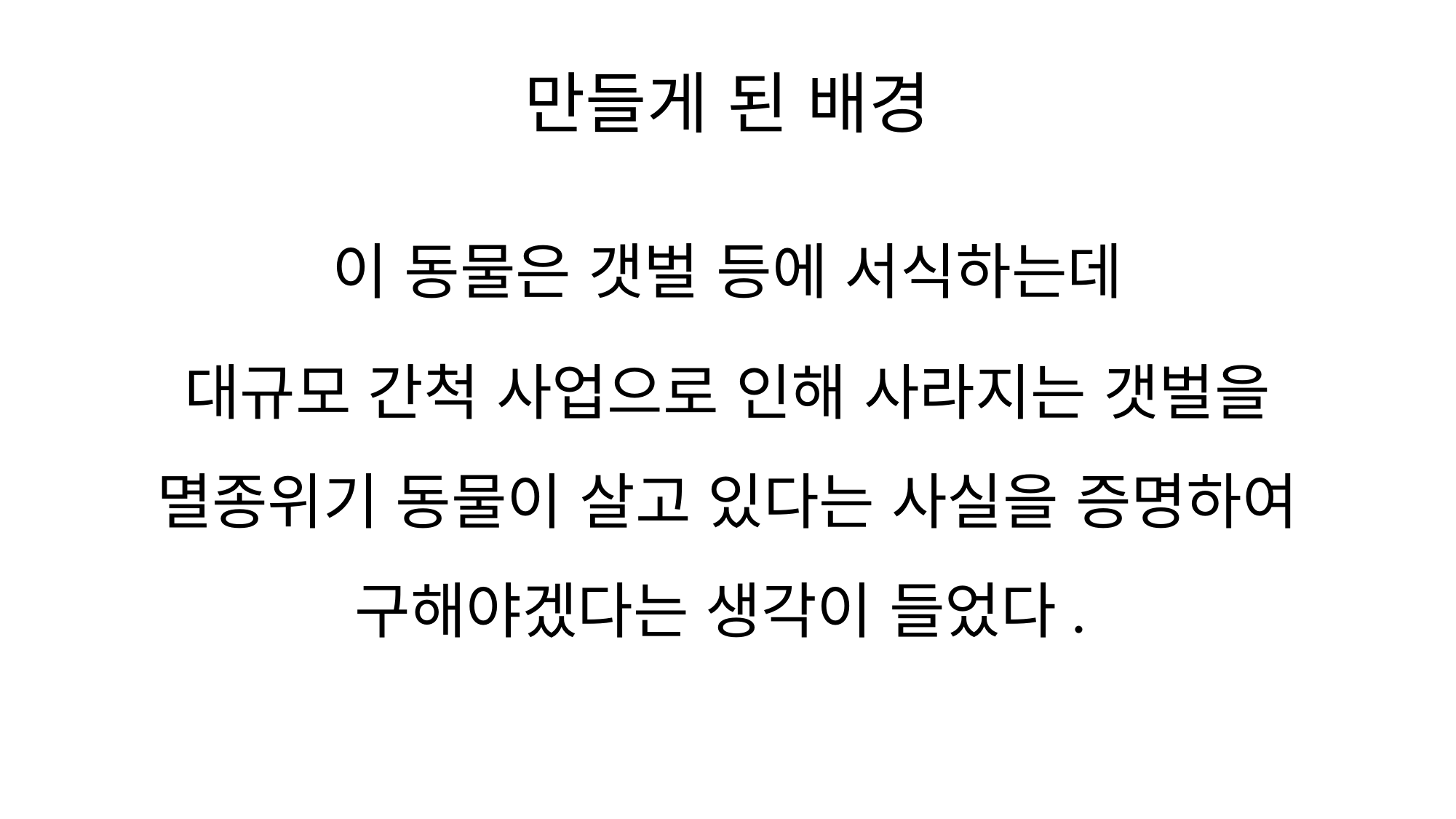

# 만들게 된 배경
이 동물은 갯벌 등에 서식하는데
대규모 간척 사업으로 인해 사라지는 갯벌을 멸종위기 동물이 살고 있다는 사실을 증명하여 구해야겠다는 생각이 들었다.